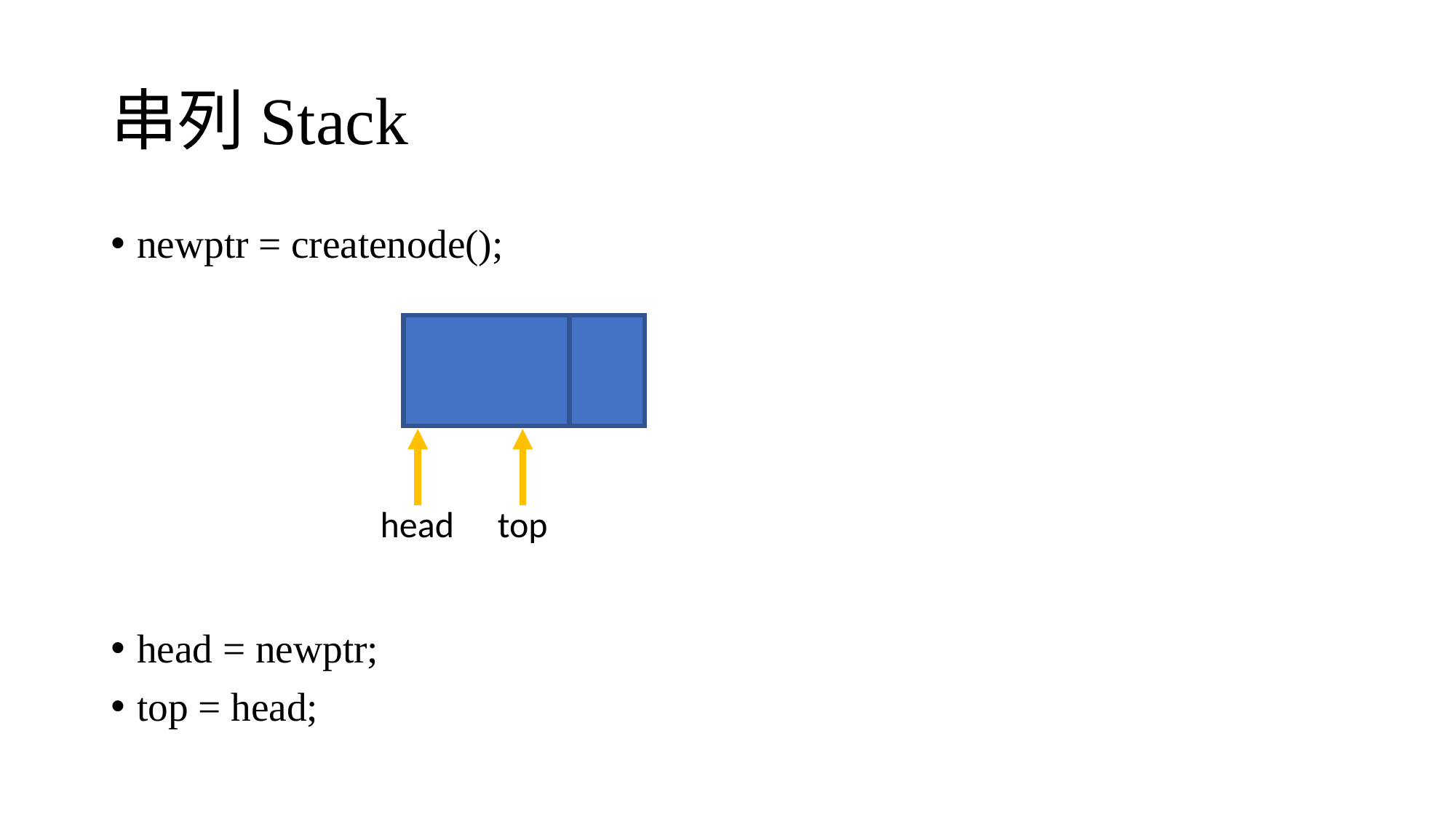

# 串列Stack
newptr = createnode();

head = newptr;
top = head;

head
top